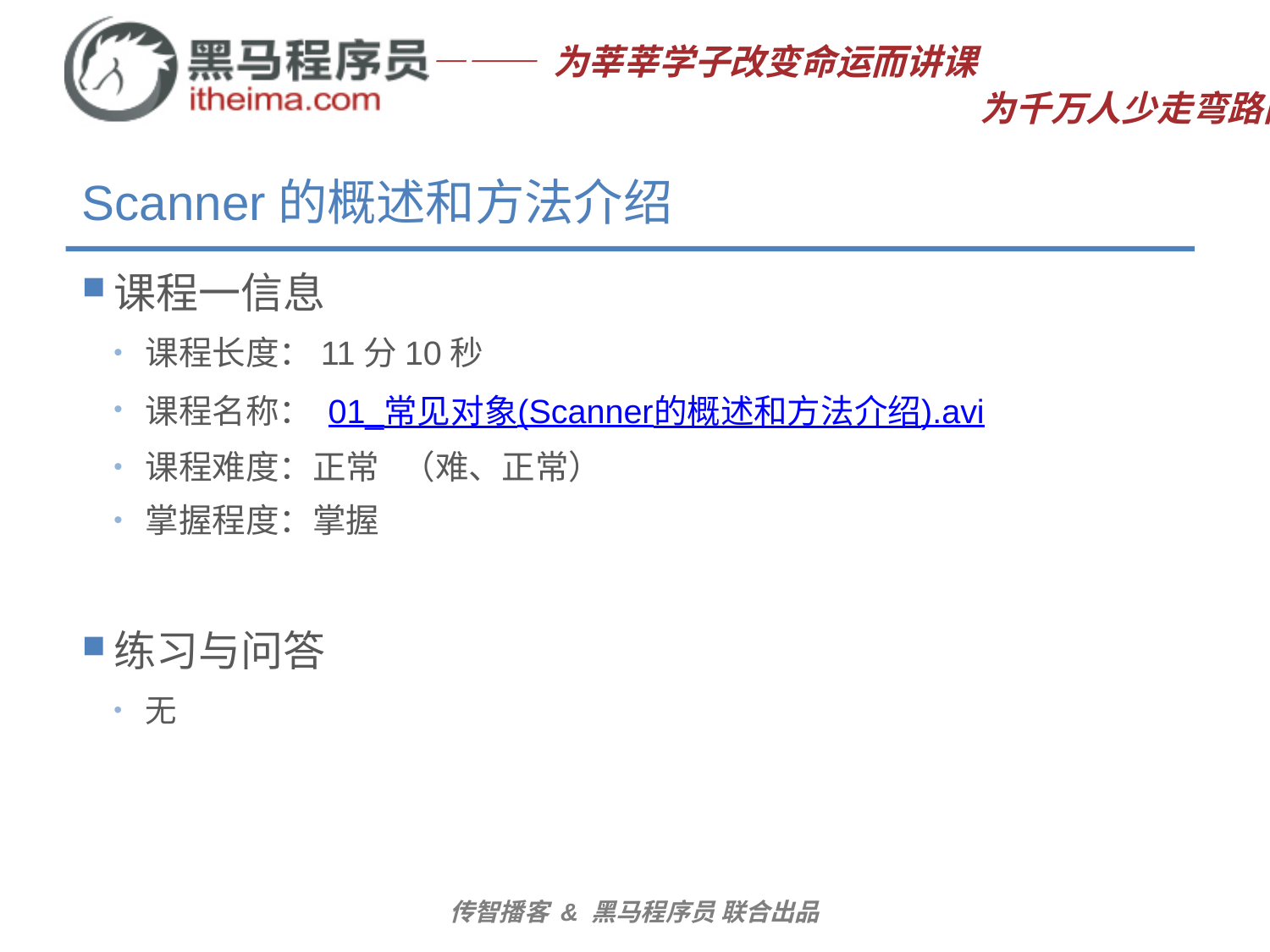

# Scanner的概述和方法介绍
课程一信息
课程长度：11分10秒
课程名称： 01_常见对象(Scanner的概述和方法介绍).avi
课程难度：正常   （难、正常）
掌握程度：掌握

练习与问答
无